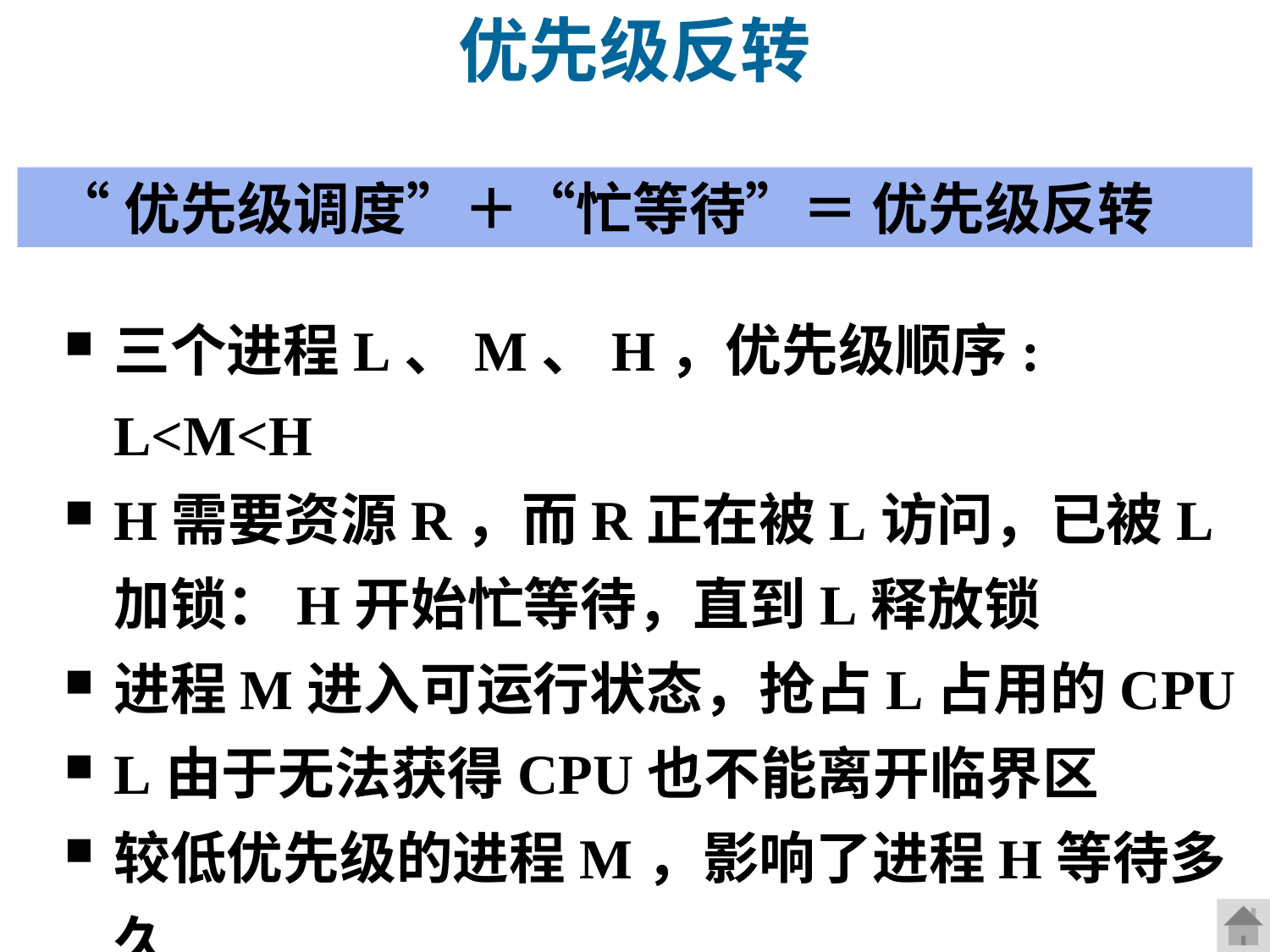

优先级反转
“优先级调度”＋“忙等待”＝ 优先级反转
三个进程L、M、H，优先级顺序:  L<M<H
H需要资源R，而R正在被L访问，已被L加锁：H开始忙等待，直到L释放锁
进程M进入可运行状态，抢占L占用的CPU
L由于无法获得CPU也不能离开临界区
较低优先级的进程M，影响了进程H等待多久